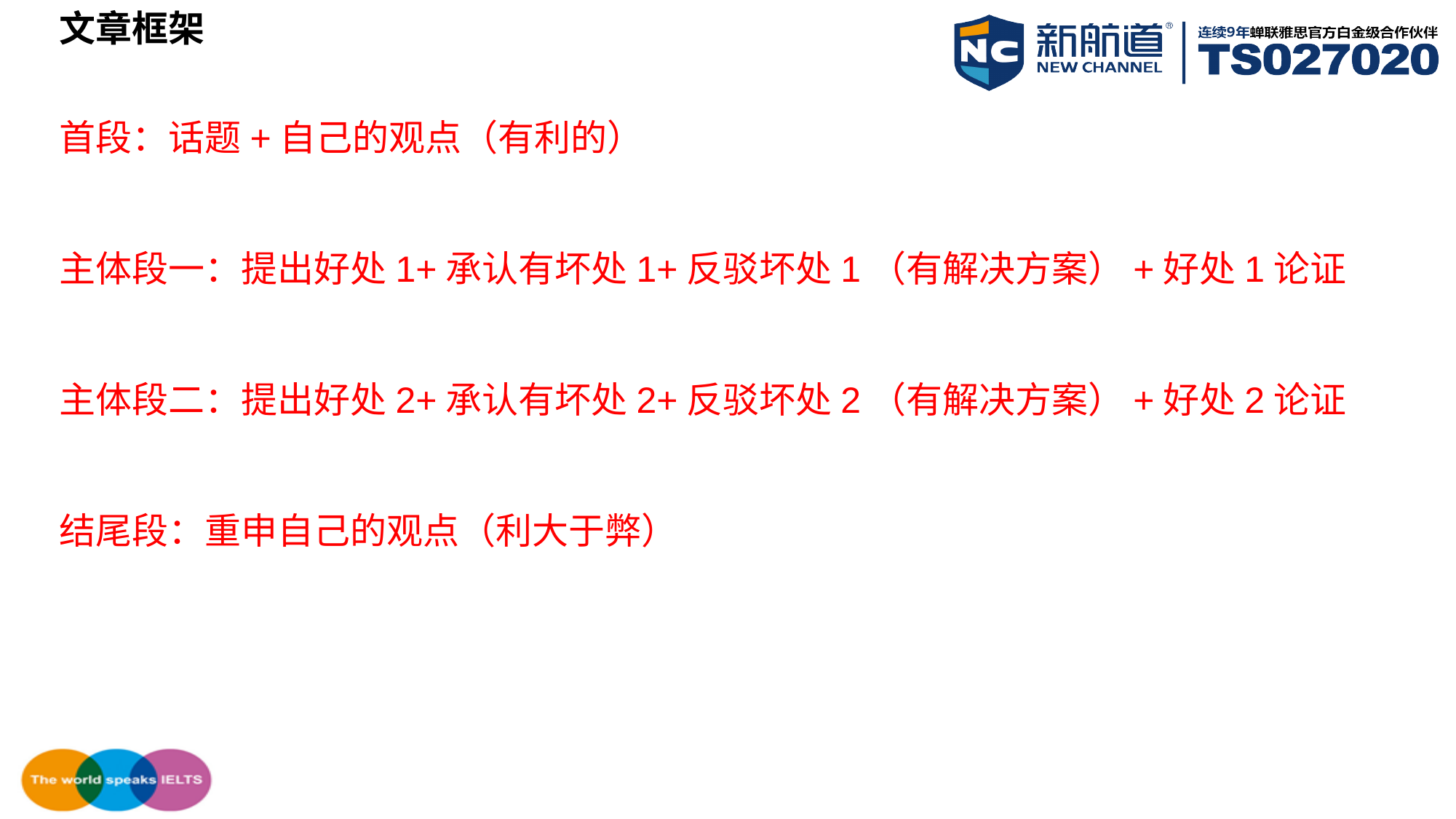

文章框架

首段：话题+自己的观点（有利的）

主体段一：提出好处1+承认有坏处1+反驳坏处1（有解决方案）+好处1论证

主体段二：提出好处2+承认有坏处2+反驳坏处2（有解决方案）+好处2论证

结尾段：重申自己的观点（利大于弊）